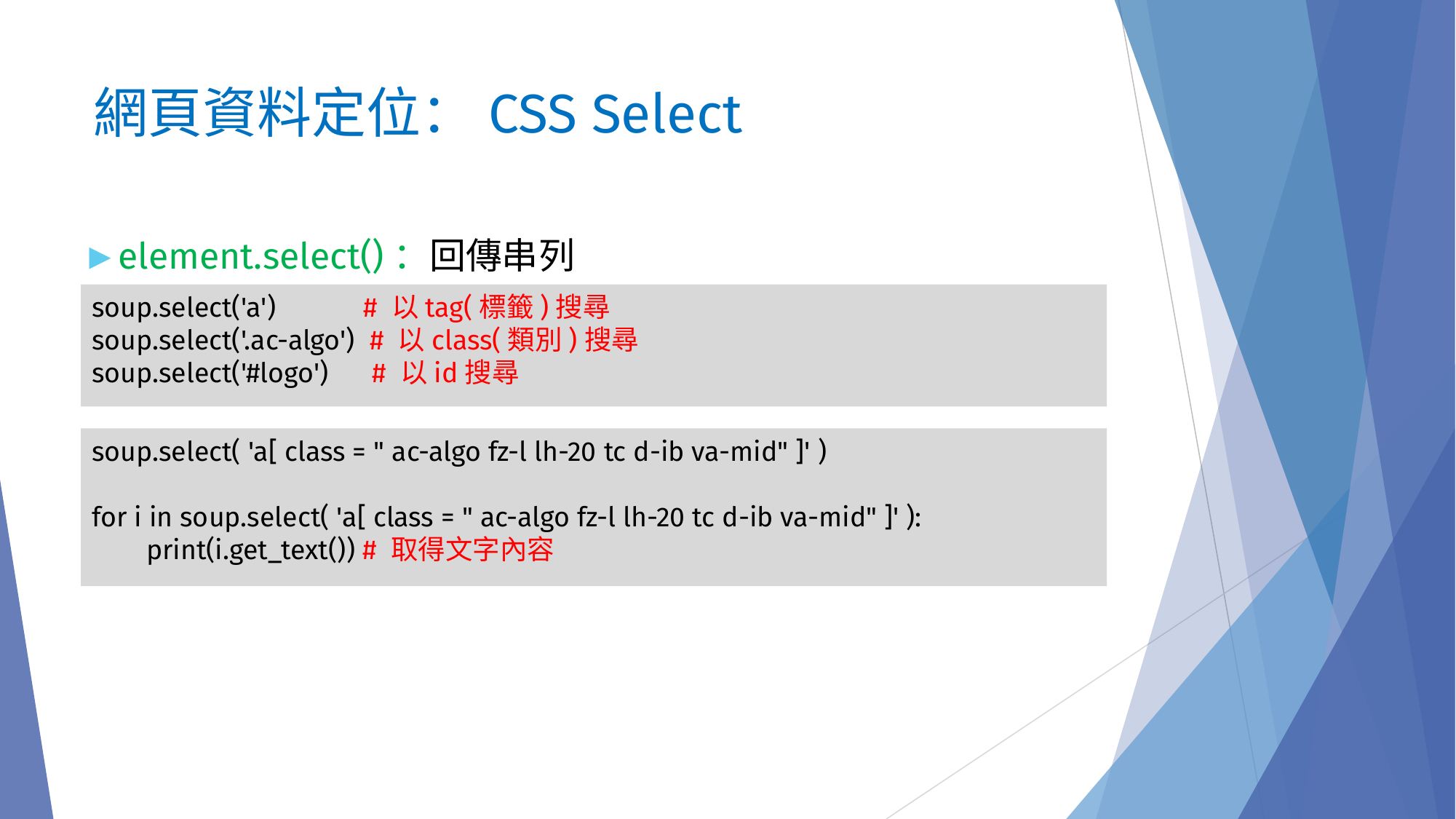

# 網頁資料定位：CSS Select
►element.select()：回傳串列

soup.select('a')            # 以tag(標籤)搜尋
soup.select('.ac-algo')  # 以class(類別)搜尋
soup.select('#logo')      # 以id搜尋
soup.select( 'a[ class = " ac-algo fz-l lh-20 tc d-ib va-mid" ]' )

for i in soup.select( 'a[ class = " ac-algo fz-l lh-20 tc d-ib va-mid" ]' ):
print(i.get_text()) # 取得文字內容